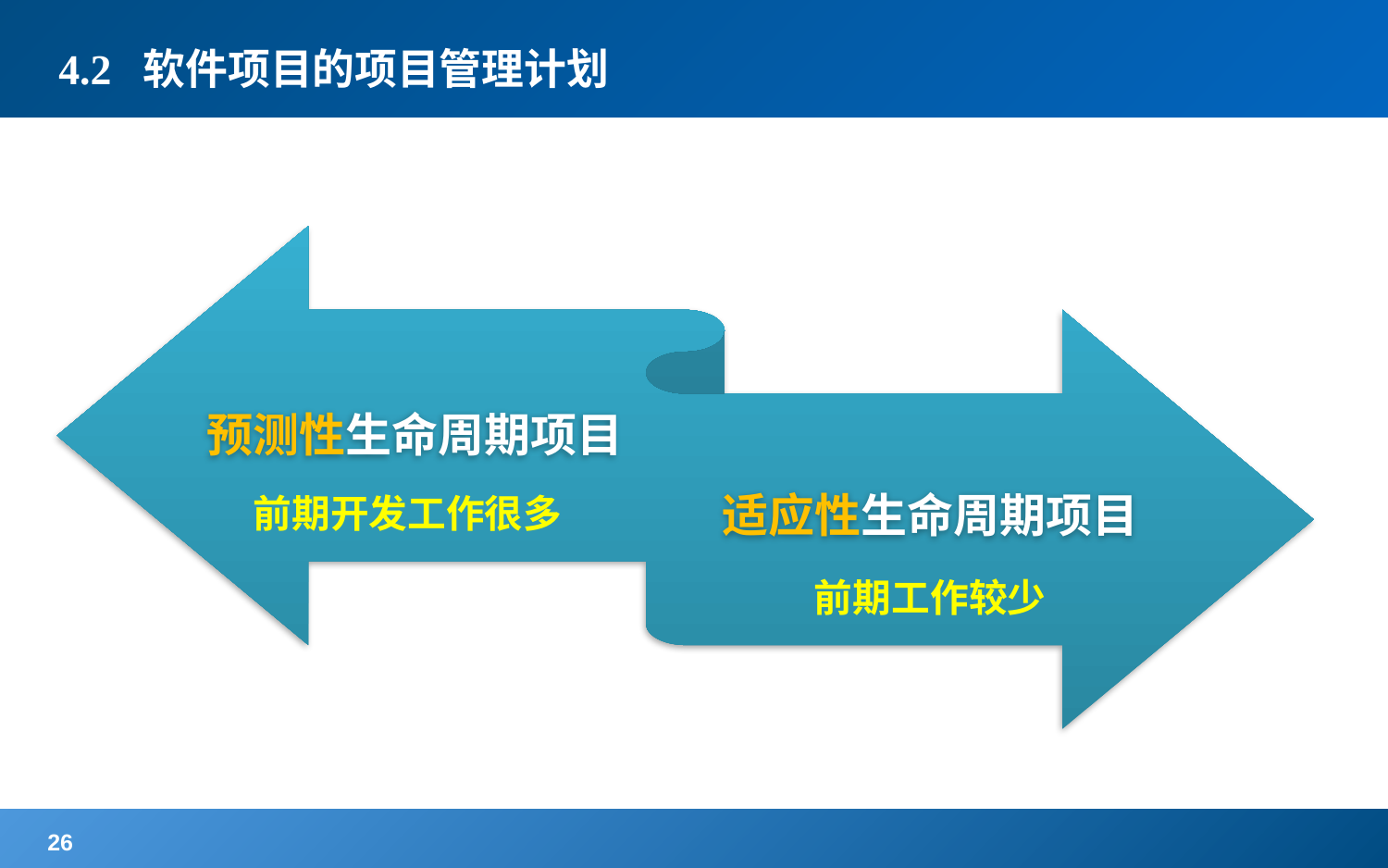

# 4.2  软件项目的项目管理计划

预测性生命周期项目
适应性生命周期项目
前期开发工作很多
前期工作较少